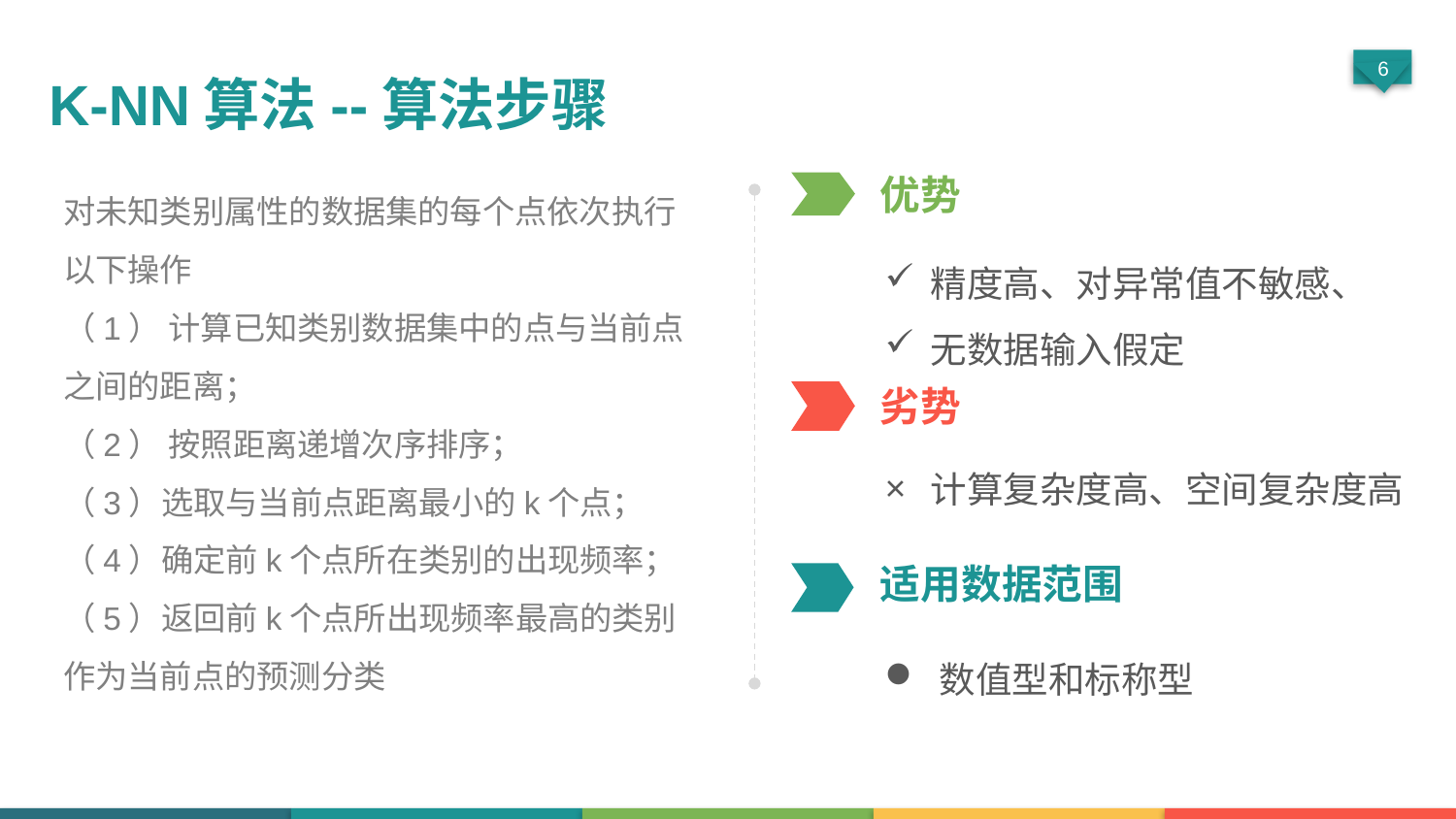

K-NN算法--算法步骤
优势
精度高、对异常值不敏感、
无数据输入假定
劣势
计算复杂度高、空间复杂度高

对未知类别属性的数据集的每个点依次执行以下操作
（1） 计算已知类别数据集中的点与当前点之间的距离；
（2） 按照距离递增次序排序；
（3）选取与当前点距离最小的k个点；
（4）确定前k个点所在类别的出现频率；
（5）返回前k个点所出现频率最高的类别作为当前点的预测分类
适用数据范围

数值型和标称型